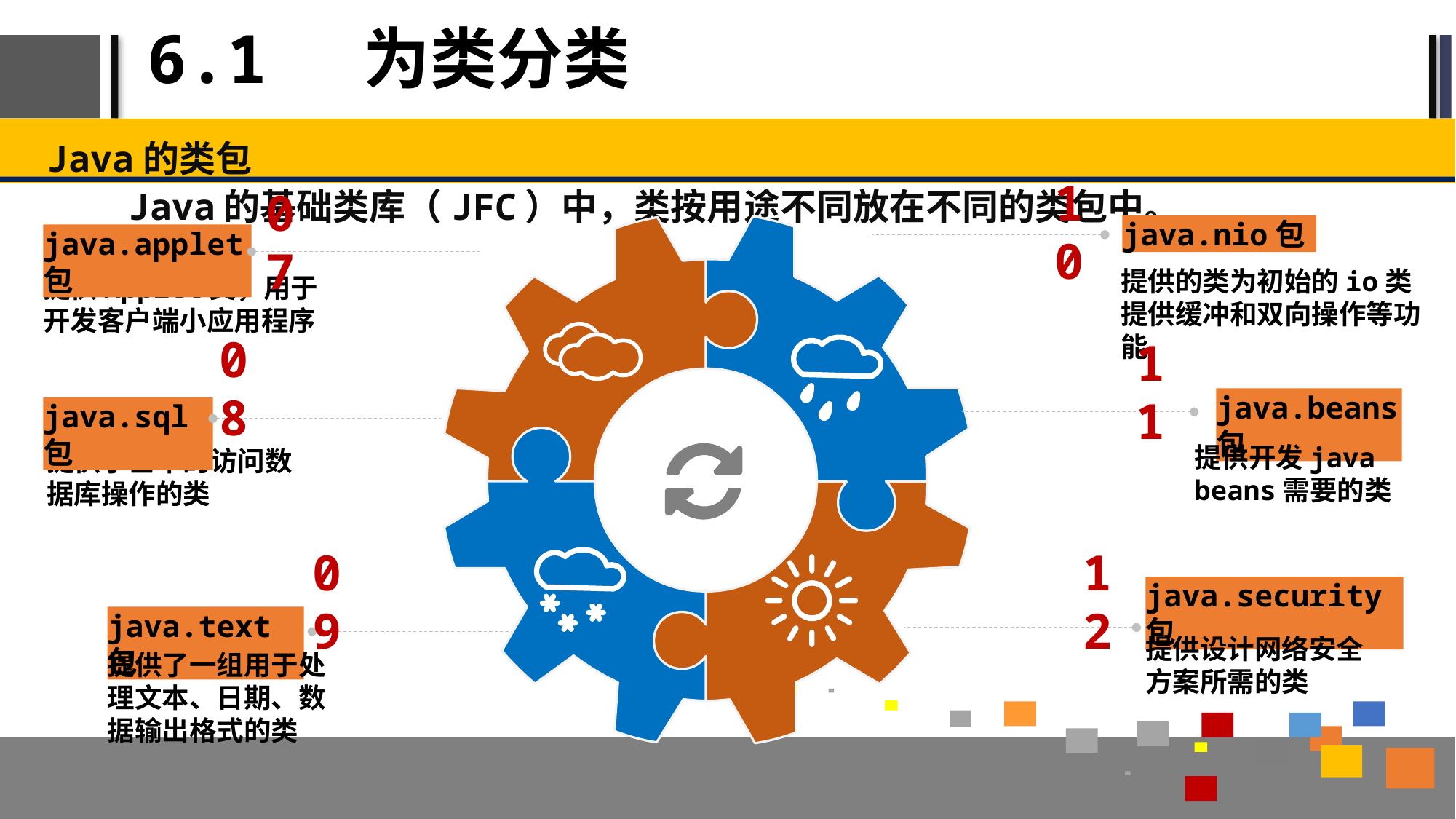

# 6.1  为类分类

Java的类包
Java的基础类库（JFC）中，类按用途不同放在不同的类包中。

10
07
java.nio包

java.applet包

提供的类为初始的io类提供缓冲和双向操作等功能
提供Applet类，用于开发客户端小应用程序
08
11
java.beans包
java.sql包

提供开发java beans需要的类

提供了基本的访问数据库操作的类

09
12
java.security包
java.text包

提供设计网络安全方案所需的类
提供了一组用于处理文本、日期、数据输出格式的类